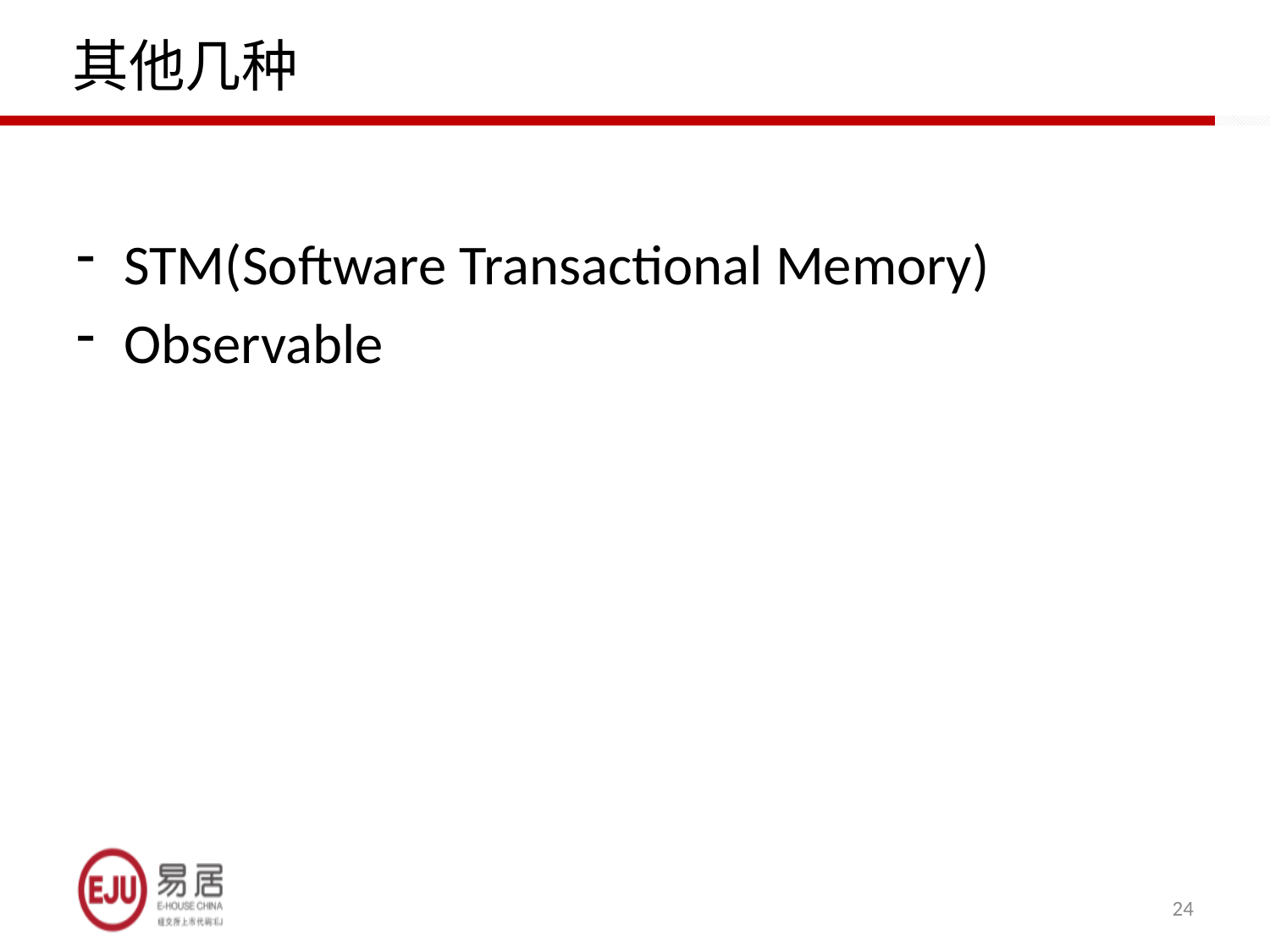

# 其他几种
STM(Software Transactional Memory)
Observable

24